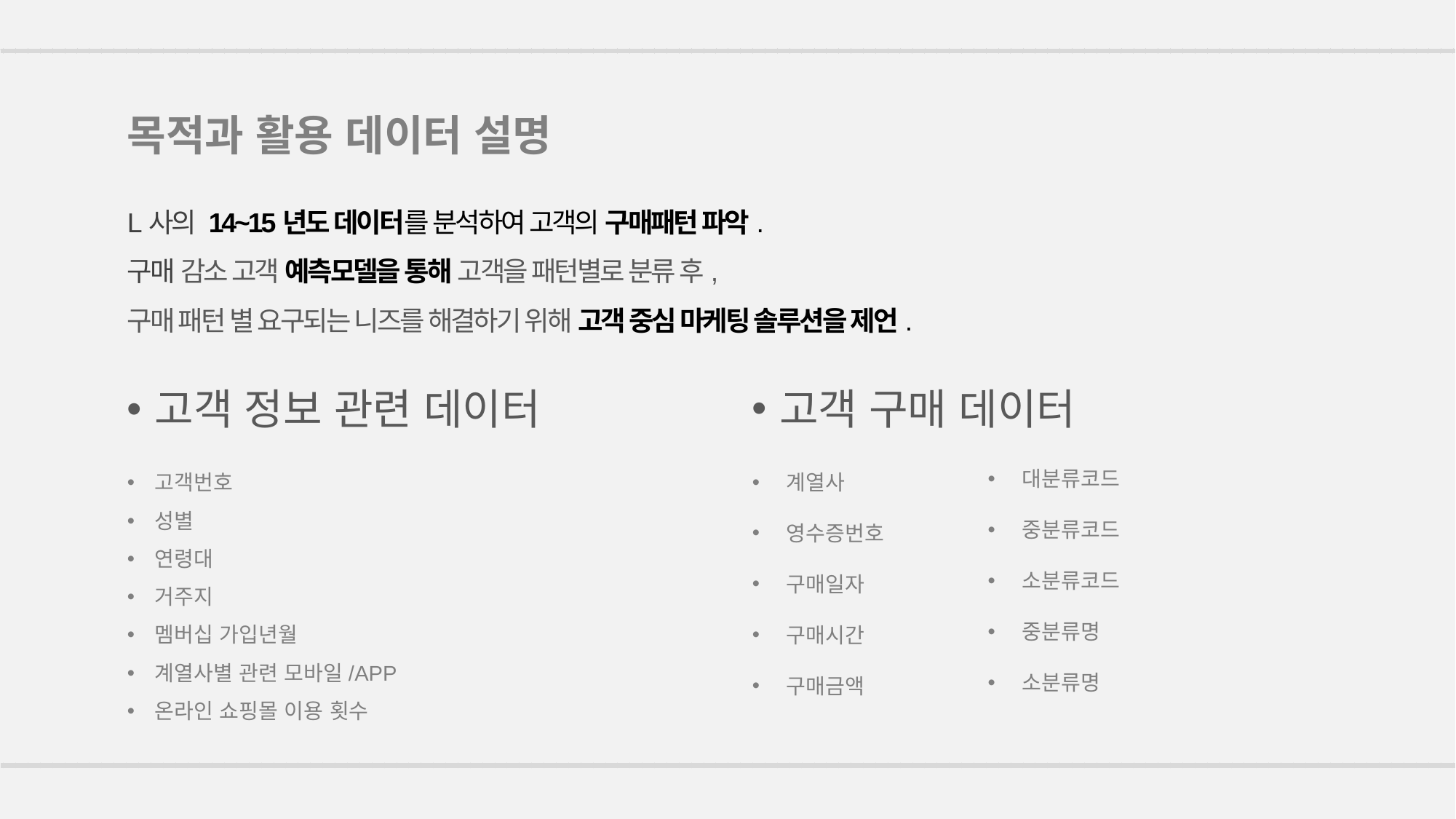

목적과 활용 데이터 설명
# L사의 14~15년도 데이터를 분석하여 고객의 구매패턴 파악. 구매 감소 고객 예측모델을 통해 고객을 패턴별로 분류 후, 구매 패턴 별 요구되는 니즈를 해결하기 위해 고객 중심 마케팅 솔루션을 제언.
고객 구매 데이터
고객 정보 관련 데이터

고객번호
성별
연령대
거주지
멤버십 가입년월
계열사별 관련 모바일/APP
온라인 쇼핑몰 이용 횟수

계열사

영수증번호

구매일자

구매시간

구매금액
대분류코드

중분류코드

소분류코드

중분류명

소분류명